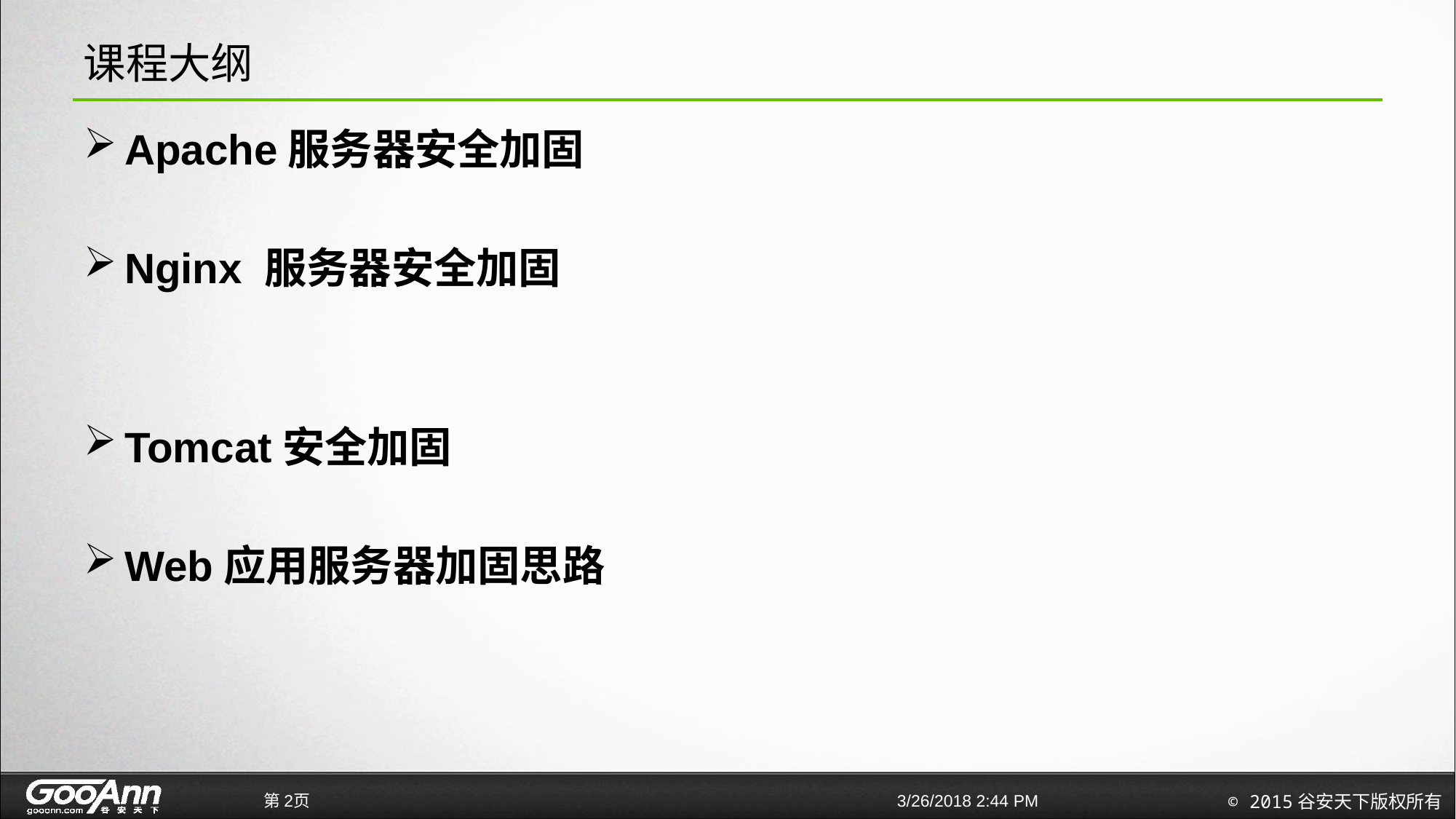

# 课程大纲
Apache服务器安全加固

Nginx 服务器安全加固

Tomcat安全加固

Web应用服务器加固思路